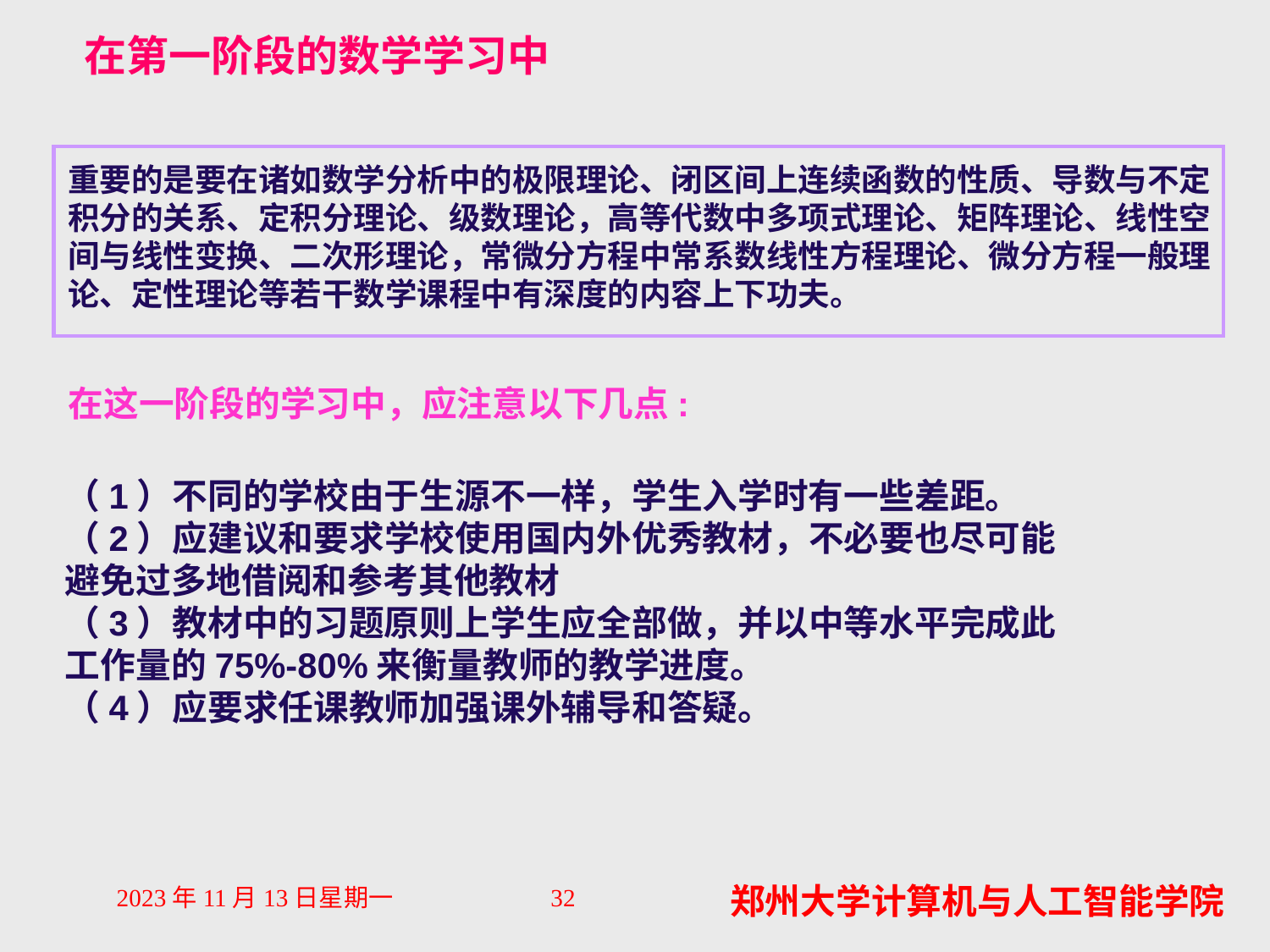

在第一阶段的数学学习中

重要的是要在诸如数学分析中的极限理论、闭区间上连续函数的性质、导数与不定积分的关系、定积分理论、级数理论，高等代数中多项式理论、矩阵理论、线性空间与线性变换、二次形理论，常微分方程中常系数线性方程理论、微分方程一般理论、定性理论等若干数学课程中有深度的内容上下功夫。
在这一阶段的学习中，应注意以下几点:
（1）不同的学校由于生源不一样，学生入学时有一些差距。
（2）应建议和要求学校使用国内外优秀教材，不必要也尽可能避免过多地借阅和参考其他教材
（3）教材中的习题原则上学生应全部做，并以中等水平完成此工作量的75%-80%来衡量教师的教学进度。
（4）应要求任课教师加强课外辅导和答疑。